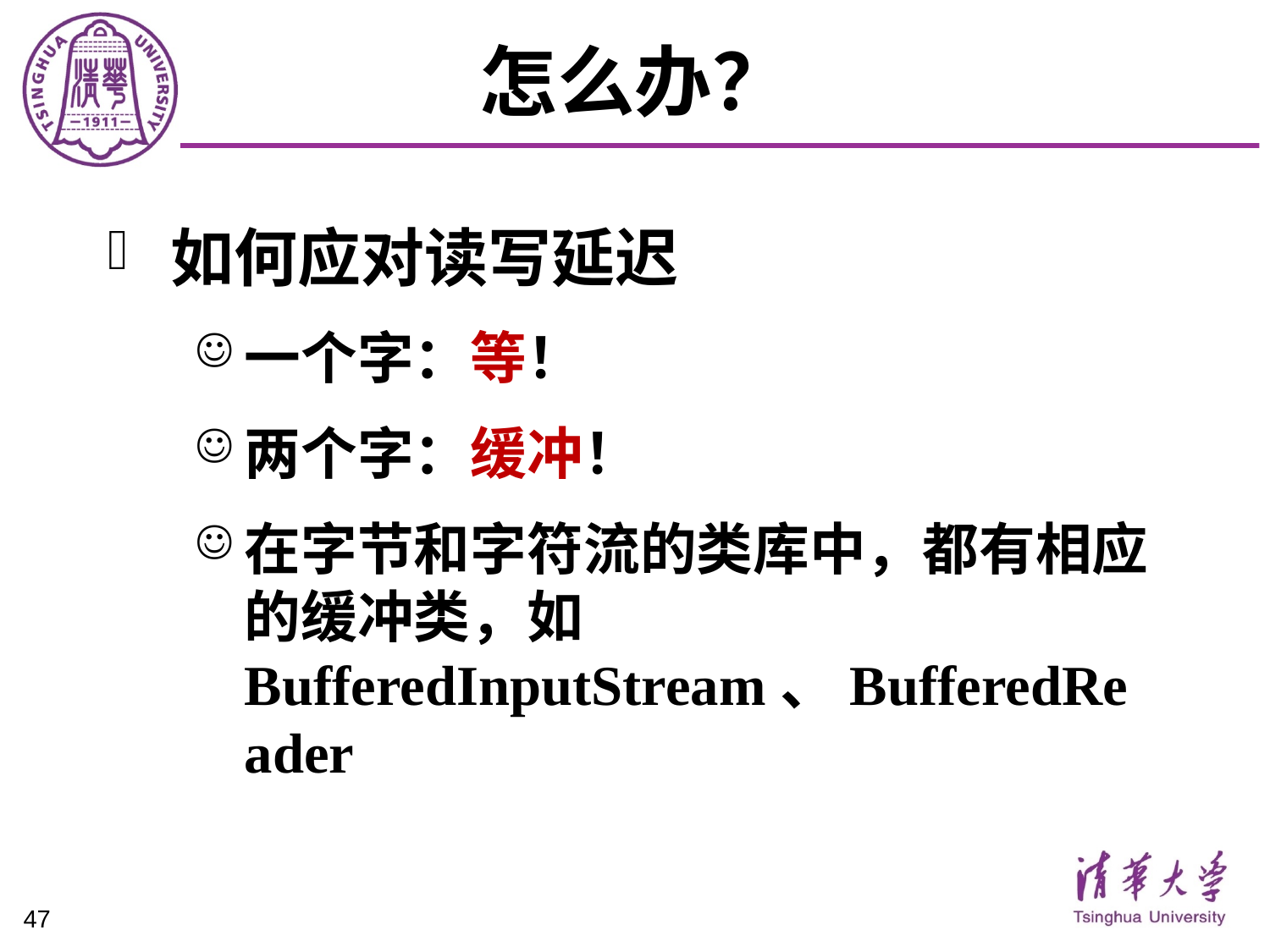

# 怎么办？
如何应对读写延迟
一个字：等！
两个字：缓冲！
在字节和字符流的类库中，都有相应的缓冲类，如BufferedInputStream、BufferedReader
47